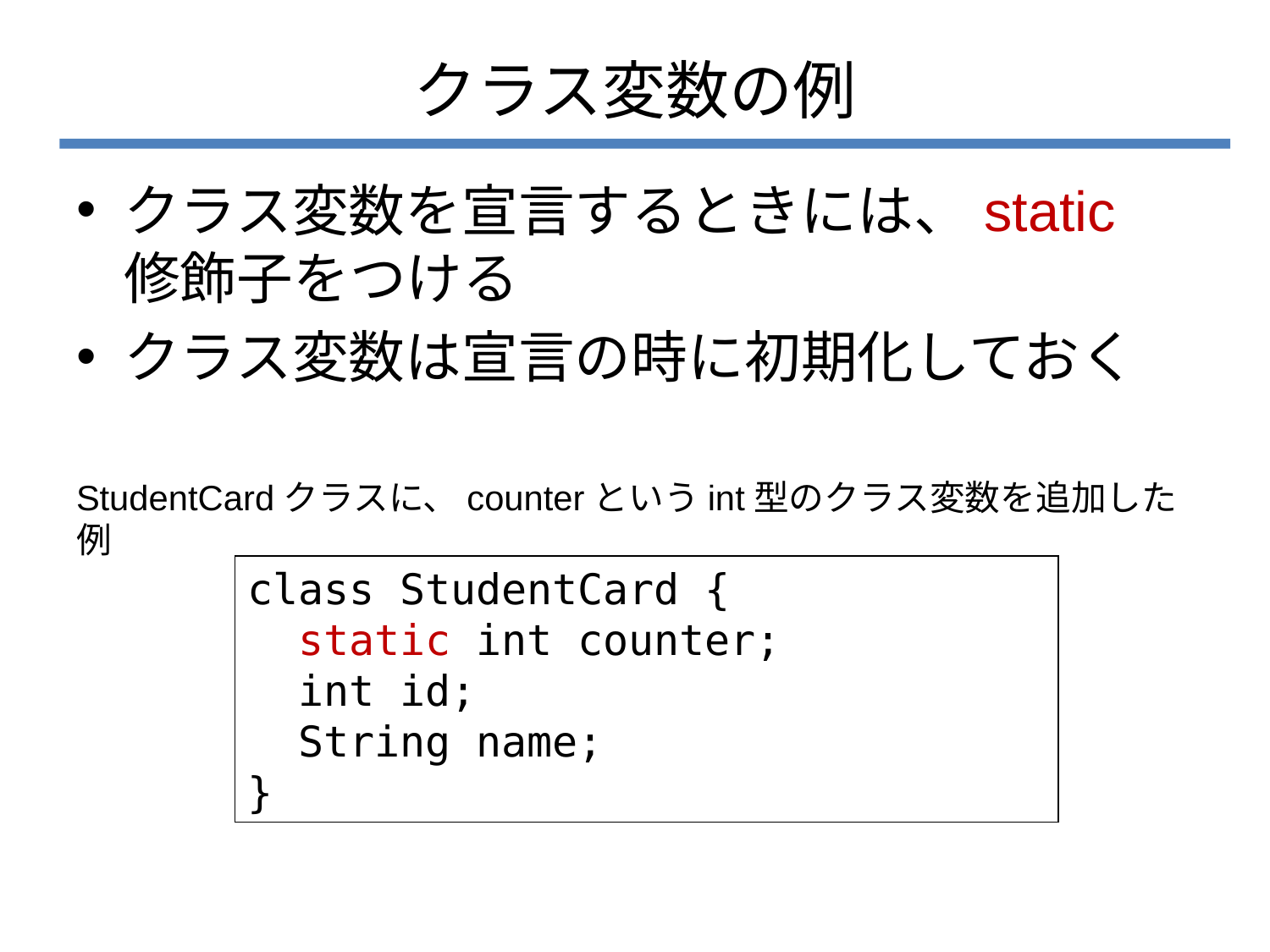

# クラス変数の例
クラス変数を宣言するときには、static 修飾子をつける
クラス変数は宣言の時に初期化しておく

StudentCardクラスに、counterというint型のクラス変数を追加した例

class StudentCard {
  static int counter;
  int id;
  String name;
}